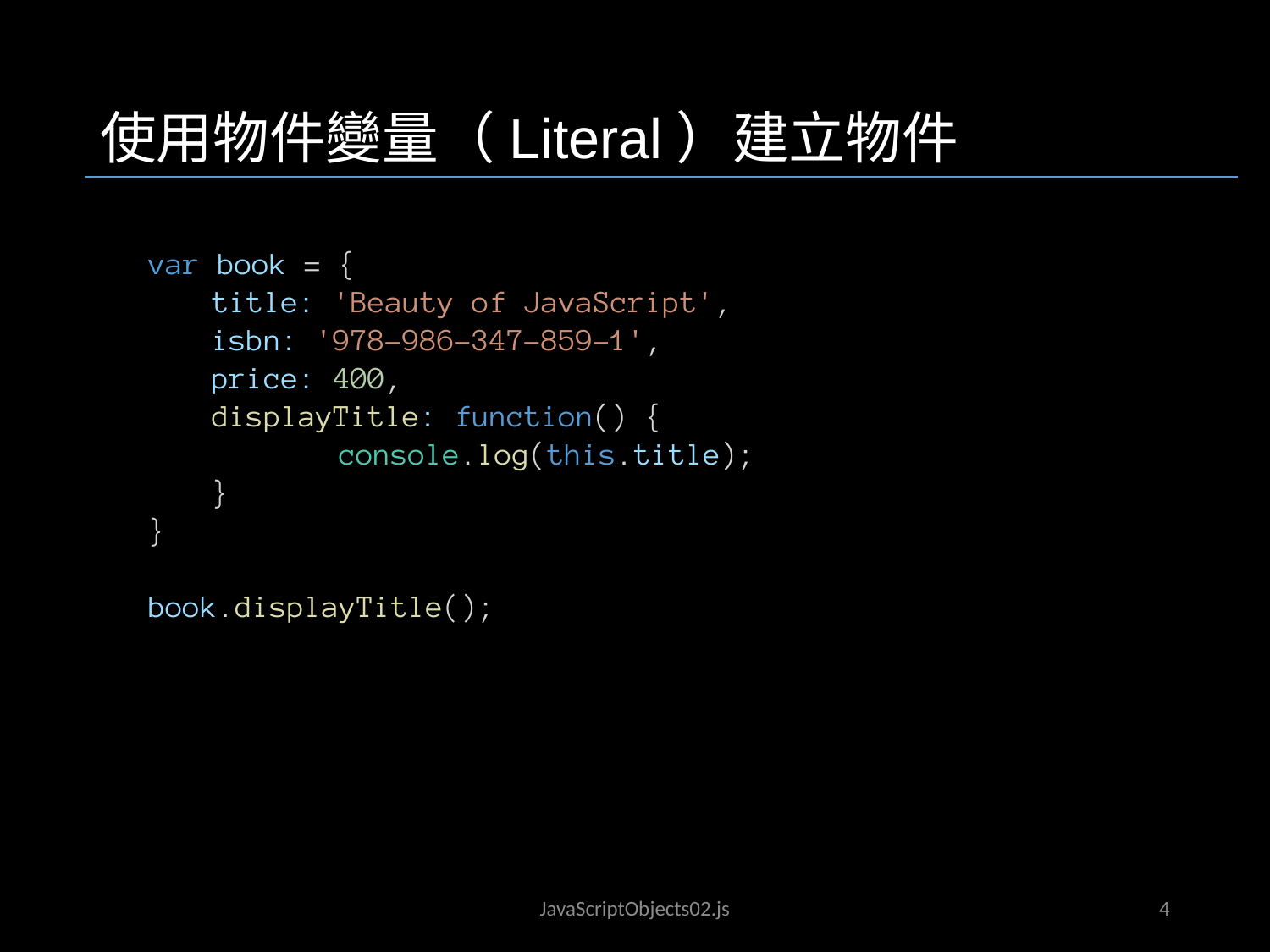

使用物件變量（Literal）建立物件
var book = {
title: 'Beauty of JavaScript',
isbn: '978-986-347-859-1',
price: 400,
displayTitle: function() {
	console.log(this.title);
}
}
book.displayTitle();
JavaScriptObjects02.js
JavaScriptObjects02.js
4